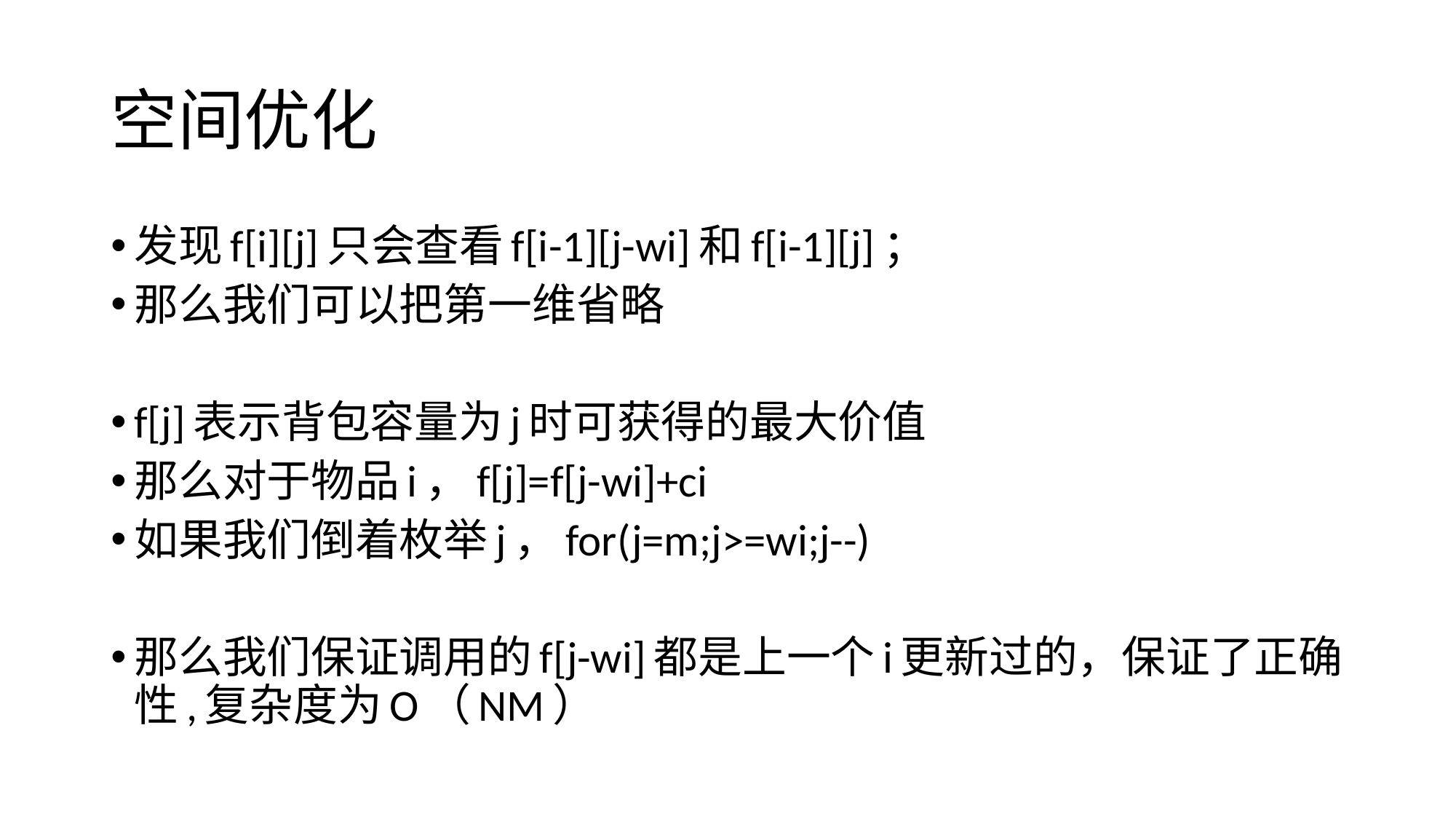

# 空间优化
发现f[i][j]只会查看f[i-1][j-wi]和f[i-1][j]；
那么我们可以把第一维省略

f[j]表示背包容量为j时可获得的最大价值
那么对于物品i，f[j]=f[j-wi]+ci
如果我们倒着枚举j，for(j=m;j>=wi;j--)

那么我们保证调用的f[j-wi]都是上一个i更新过的，保证了正确性,复杂度为O（NM）